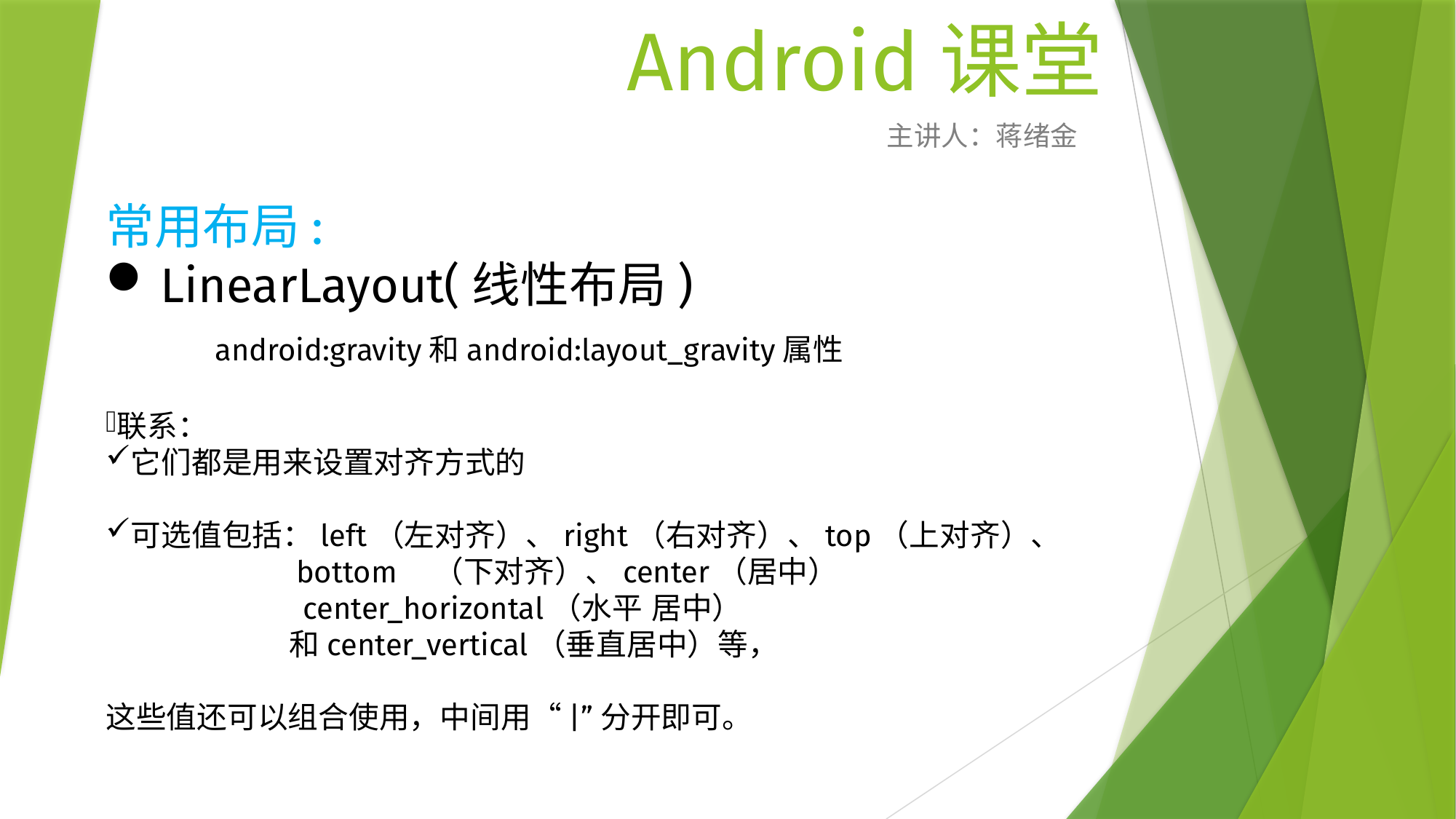

# Android课堂
主讲人：蒋绪金
常用布局:
LinearLayout(线性布局)
	android:gravity和android:layout_gravity属性

联系：
它们都是用来设置对齐方式的

可选值包括：left（左对齐）、right（右对齐）、top（上对齐）、		           bottom	（下对齐）、center（居中）
	           center_horizontal（水平	居中）
	          和center_vertical（垂直居中）等，

这些值还可以组合使用，中间用“|”分开即可。